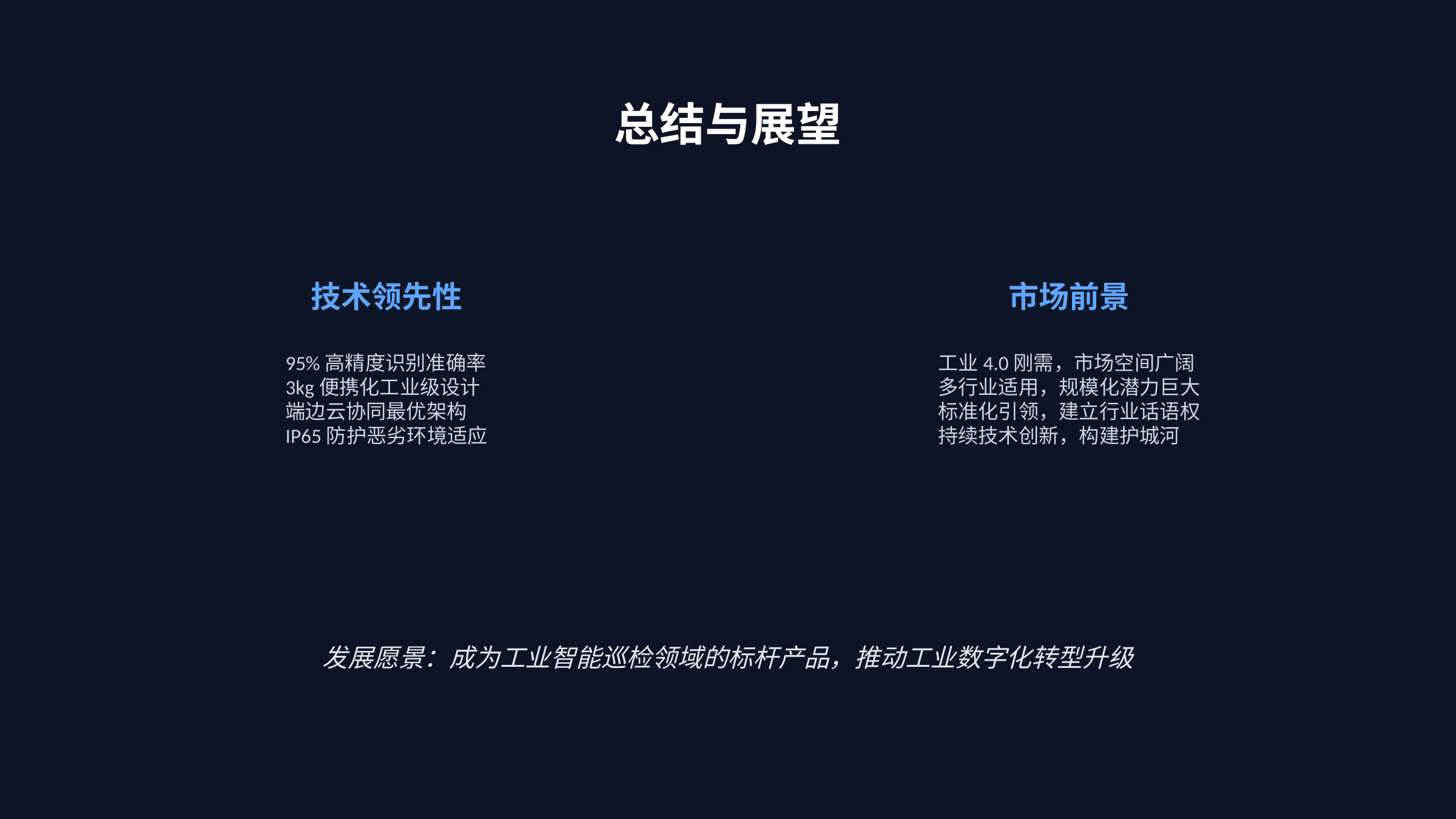

总结与展望
技术领先性
市场前景
95%高精度识别准确率
3kg便携化工业级设计
端边云协同最优架构
IP65防护恶劣环境适应
工业4.0刚需，市场空间广阔
多行业适用，规模化潜力巨大
标准化引领，建立行业话语权
持续技术创新，构建护城河
发展愿景：成为工业智能巡检领域的标杆产品，推动工业数字化转型升级